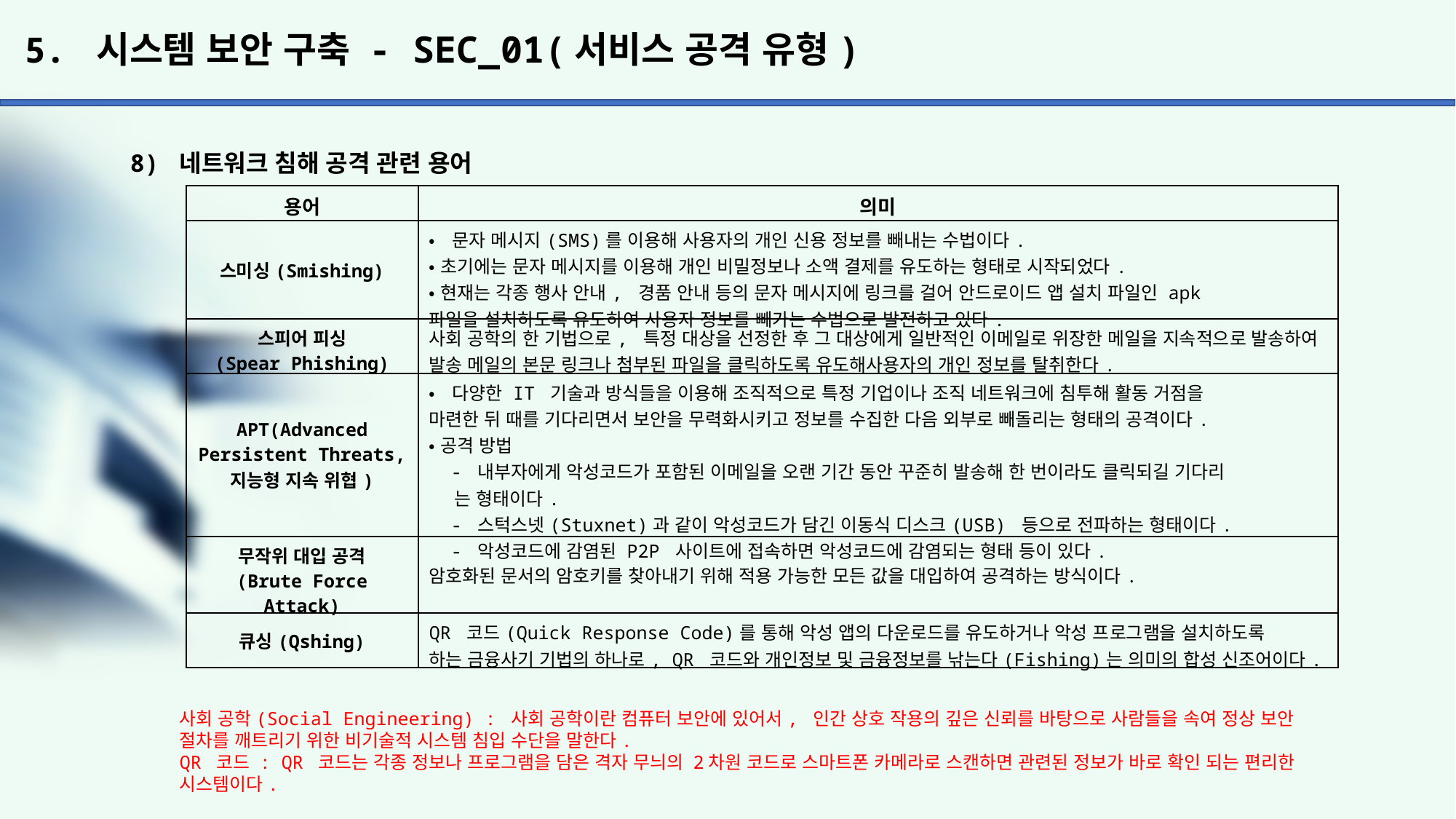

# 5. 시스템 보안 구축 - SEC_01(서비스 공격 유형)
8) 네트워크 침해 공격 관련 용어

| 용어 | 의미 |
| --- | --- |
| 스미싱(Smishing) | •문자 메시지(SMS)를 이용해 사용자의 개인 신용 정보를 빼내는 수법이다. •초기에는 문자 메시지를 이용해 개인 비밀정보나 소액 결제를 유도하는 형태로 시작되었다. •현재는 각종 행사 안내, 경품 안내 등의 문자 메시지에 링크를 걸어 안드로이드 앱 설치 파일인 apk 파일을 설치하도록 유도하여 사용자 정보를 빼가는 수법으로 발전하고 있다. |
| 스피어 피싱 (Spear Phishing) | 사회 공학의 한 기법으로, 특정 대상을 선정한 후 그 대상에게 일반적인 이메일로 위장한 메일을 지속적으로 발송하여 발송 메일의 본문 링크나 첨부된 파일을 클릭하도록 유도해사용자의 개인 정보를 탈취한다. |
| APT(Advanced Persistent Threats, 지능형 지속 위협) | •다양한 IT 기술과 방식들을 이용해 조직적으로 특정 기업이나 조직 네트워크에 침투해 활동 거점을 마련한 뒤 때를 기다리면서 보안을 무력화시키고 정보를 수집한 다음 외부로 빼돌리는 형태의 공격이다. •공격 방법 - 내부자에게 악성코드가 포함된 이메일을 오랜 기간 동안 꾸준히 발송해 한 번이라도 클릭되길 기다리 는 형태이다. - 스턱스넷(Stuxnet)과 같이 악성코드가 담긴 이동식 디스크(USB) 등으로 전파하는 형태이다. - 악성코드에 감염된 P2P 사이트에 접속하면 악성코드에 감염되는 형태 등이 있다. |
| 무작위 대입 공격 (Brute Force Attack) | 암호화된 문서의 암호키를 찾아내기 위해 적용 가능한 모든 값을 대입하여 공격하는 방식이다. |
| 큐싱(Qshing) | QR 코드(Quick Response Code)를 통해 악성 앱의 다운로드를 유도하거나 악성 프로그램을 설치하도록 하는 금융사기 기법의 하나로, QR 코드와 개인정보 및 금융정보를 낚는다(Fishing)는 의미의 합성 신조어이다. |
사회 공학(Social Engineering) : 사회 공학이란 컴퓨터 보안에 있어서, 인간 상호 작용의 깊은 신뢰를 바탕으로 사람들을 속여 정상 보안 절차를 깨트리기 위한 비기술적 시스템 침입 수단을 말한다.
QR 코드 : QR 코드는 각종 정보나 프로그램을 담은 격자 무늬의 2차원 코드로 스마트폰 카메라로 스캔하면 관련된 정보가 바로 확인 되는 편리한 시스템이다.